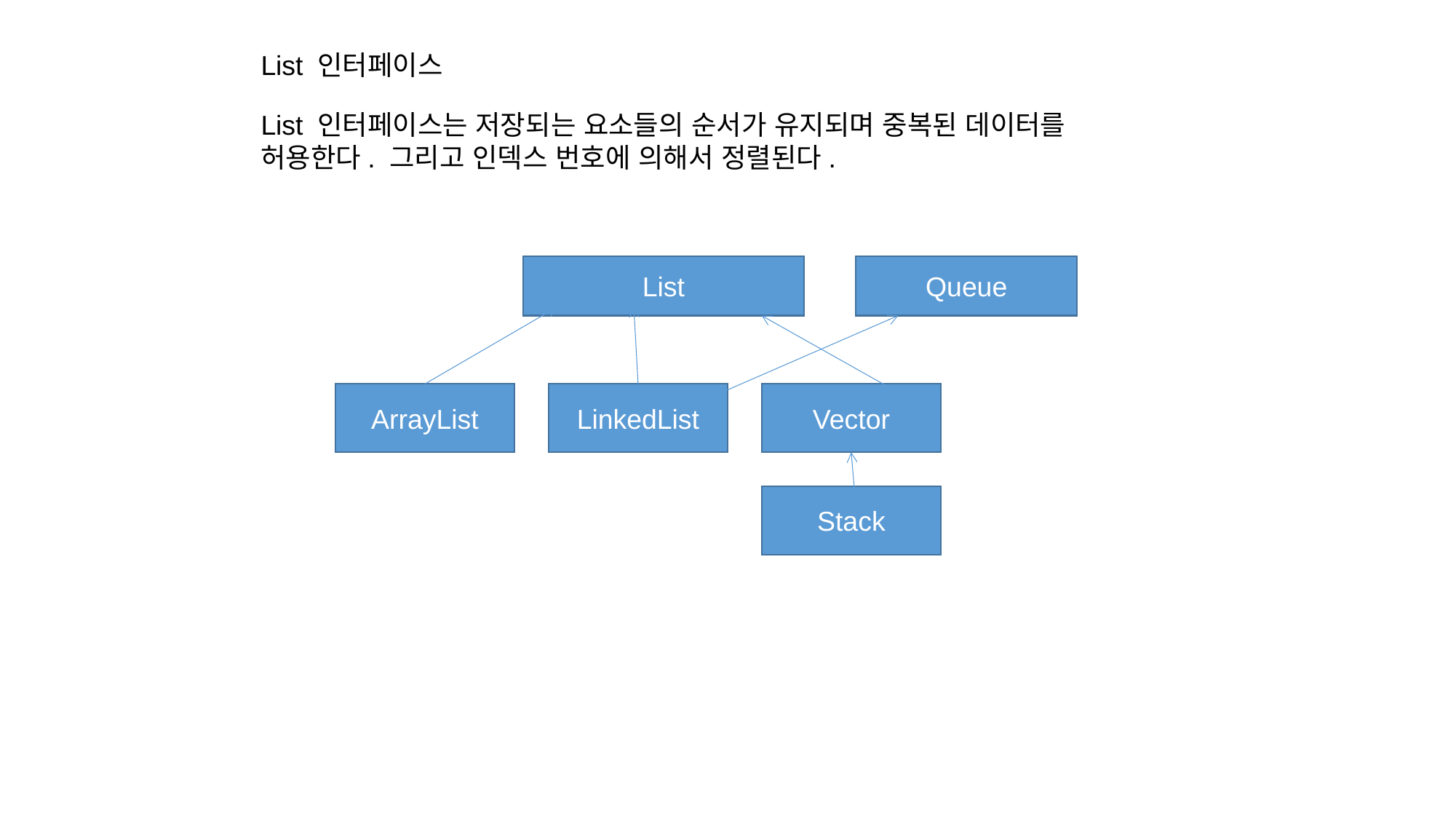

List 인터페이스
List 인터페이스는 저장되는 요소들의 순서가 유지되며 중복된 데이터를 허용한다. 그리고 인덱스 번호에 의해서 정렬된다.
List
Queue
ArrayList
LinkedList
Vector
Stack